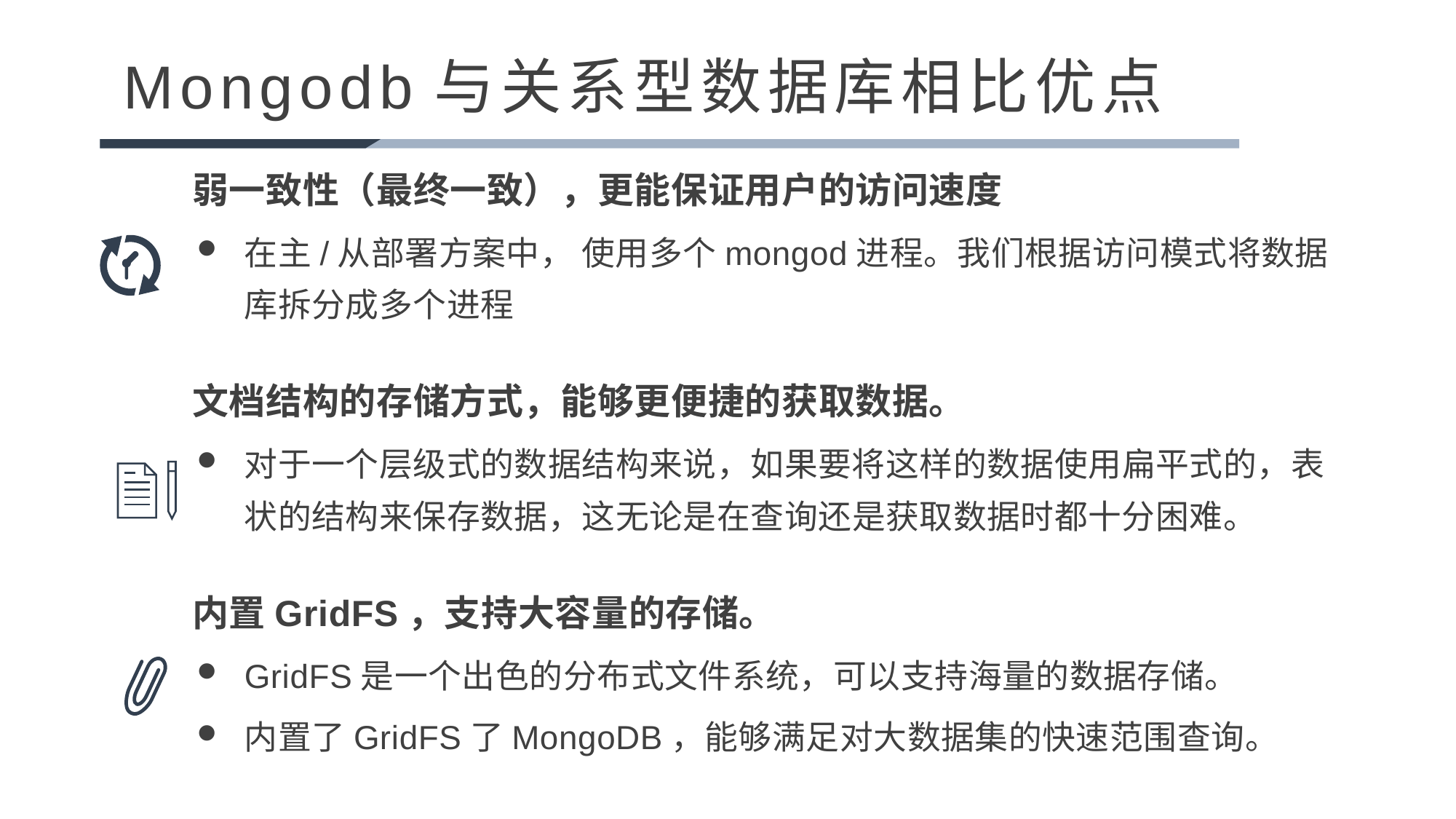

Mongodb与关系型数据库相比优点

弱一致性（最终一致），更能保证用户的访问速度
在主/从部署方案中， 使用多个mongod进程。我们根据访问模式将数据库拆分成多个进程
文档结构的存储方式，能够更便捷的获取数据。
对于一个层级式的数据结构来说，如果要将这样的数据使用扁平式的，表状的结构来保存数据，这无论是在查询还是获取数据时都十分困难。
内置GridFS，支持大容量的存储。
GridFS是一个出色的分布式文件系统，可以支持海量的数据存储。
内置了GridFS了MongoDB，能够满足对大数据集的快速范围查询。